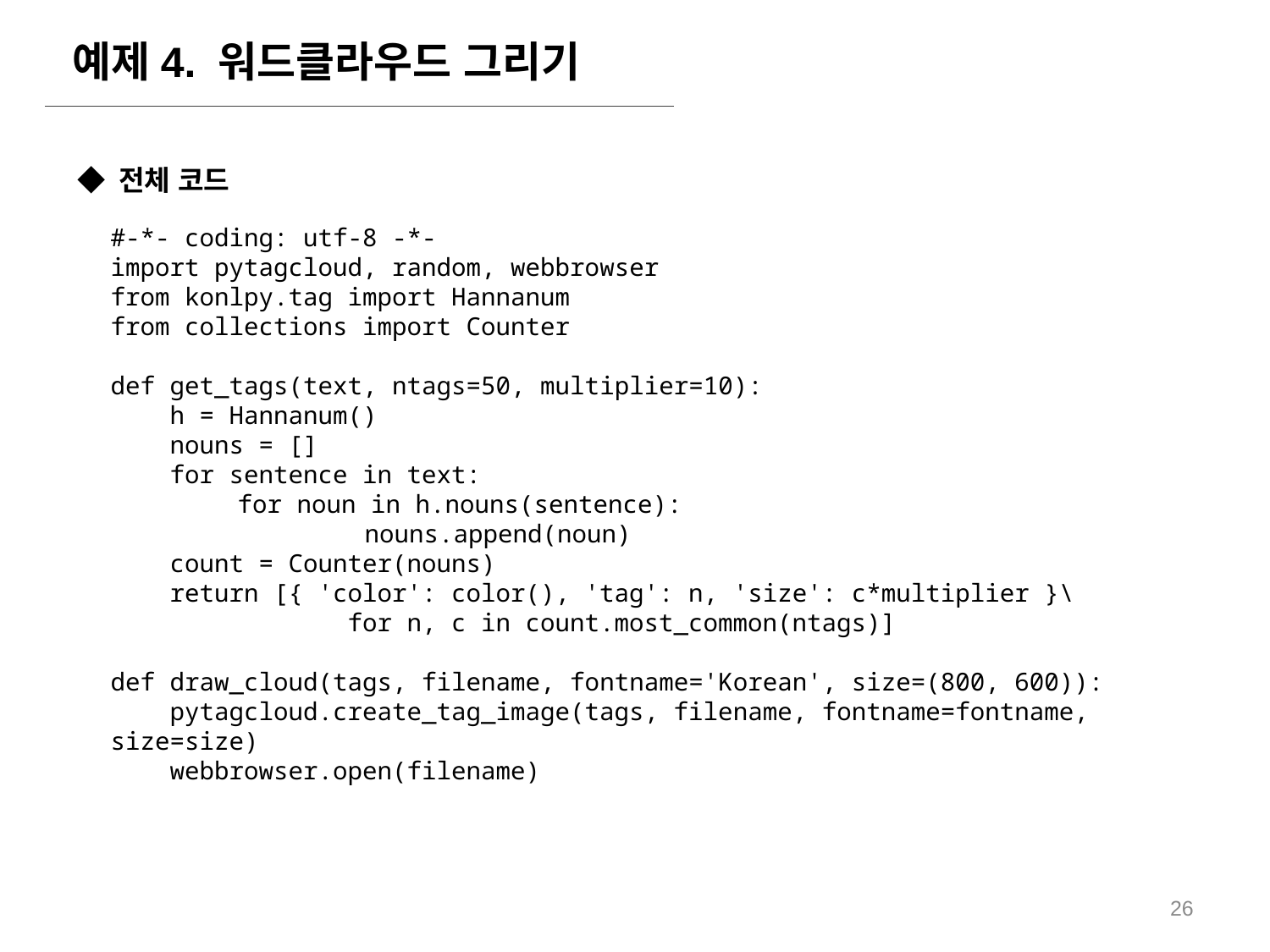

예제4. 워드클라우드 그리기
◆ 전체 코드
#-*- coding: utf-8 -*-
import pytagcloud, random, webbrowser
from konlpy.tag import Hannanum
from collections import Counter

def get_tags(text, ntags=50, multiplier=10):
    h = Hannanum()
    nouns = []
    for sentence in text:
    	for noun in h.nouns(sentence):
    		nouns.append(noun)
    count = Counter(nouns)
    return [{ 'color': color(), 'tag': n, 'size': c*multiplier }\
                for n, c in count.most_common(ntags)]

def draw_cloud(tags, filename, fontname='Korean', size=(800, 600)):
    pytagcloud.create_tag_image(tags, filename, fontname=fontname, size=size)
    webbrowser.open(filename)

26